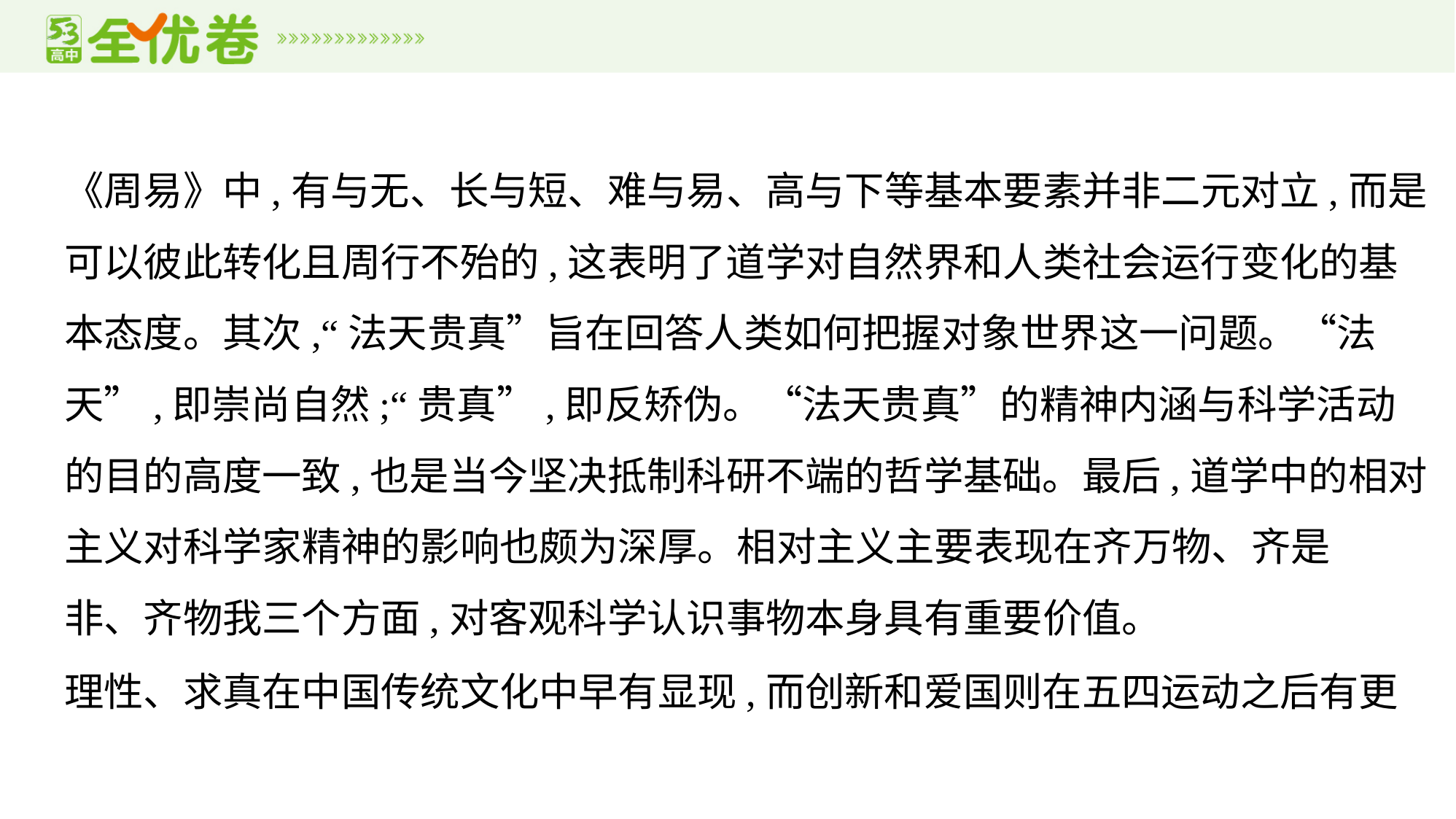

《周易》中,有与无、长与短、难与易、高与下等基本要素并非二元对立,而是
可以彼此转化且周行不殆的,这表明了道学对自然界和人类社会运行变化的基
本态度。其次,“法天贵真”旨在回答人类如何把握对象世界这一问题。“法
天”,即崇尚自然;“贵真”,即反矫伪。“法天贵真”的精神内涵与科学活动
的目的高度一致,也是当今坚决抵制科研不端的哲学基础。最后,道学中的相对
主义对科学家精神的影响也颇为深厚。相对主义主要表现在齐万物、齐是
非、齐物我三个方面,对客观科学认识事物本身具有重要价值。
理性、求真在中国传统文化中早有显现,而创新和爱国则在五四运动之后有更